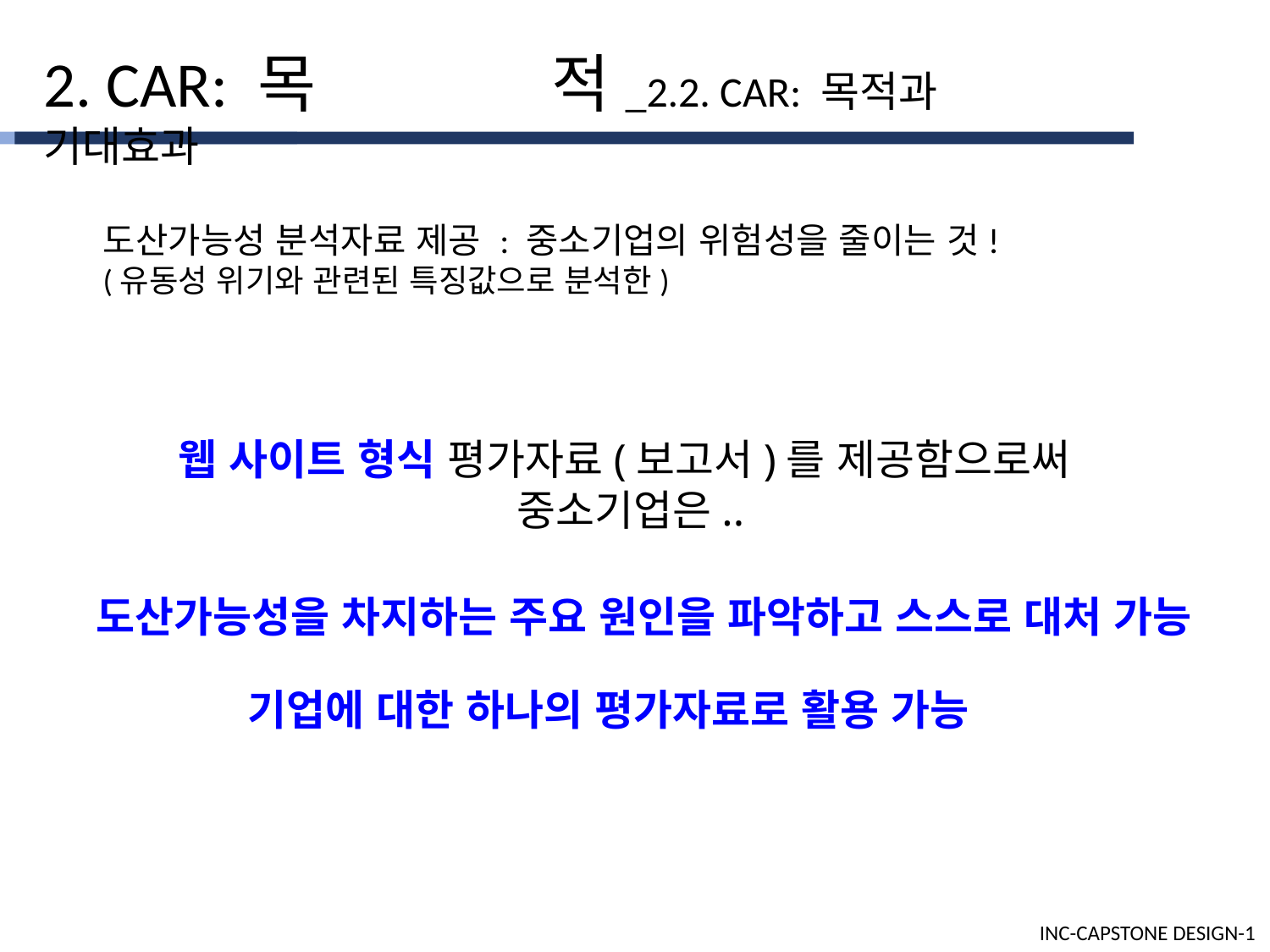

2. CAR: 목		적_2.2. CAR: 목적과 기대효과
도산가능성 분석자료 제공 : 중소기업의 위험성을 줄이는 것!
(유동성 위기와 관련된 특징값으로 분석한)
웹 사이트 형식 평가자료(보고서)를 제공함으로써
중소기업은..
도산가능성을 차지하는 주요 원인을 파악하고 스스로 대처 가능
기업에 대한 하나의 평가자료로 활용 가능